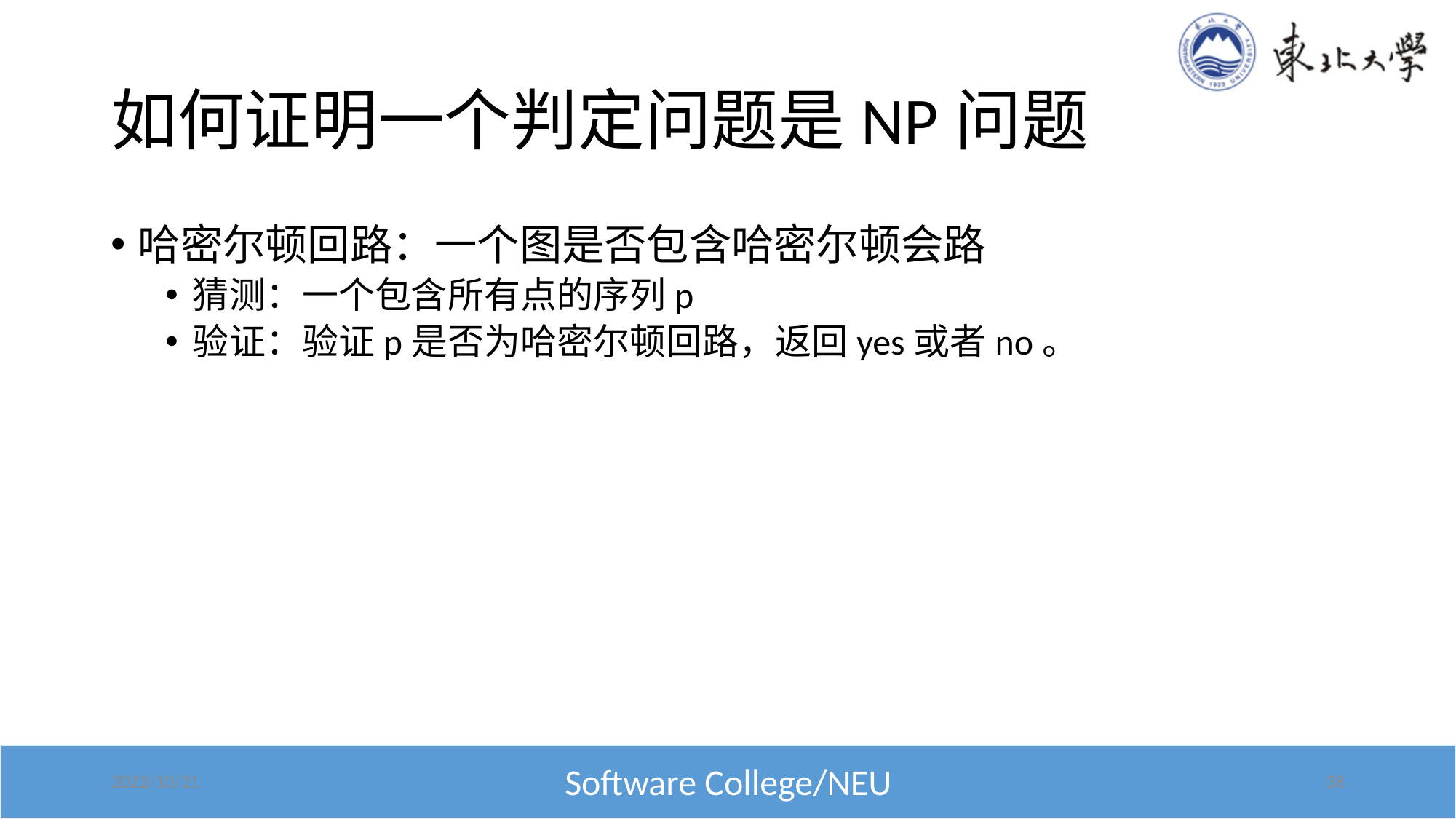

# 如何证明一个判定问题是NP问题
哈密尔顿回路：一个图是否包含哈密尔顿会路
猜测：一个包含所有点的序列p
验证：验证p是否为哈密尔顿回路，返回yes或者no。